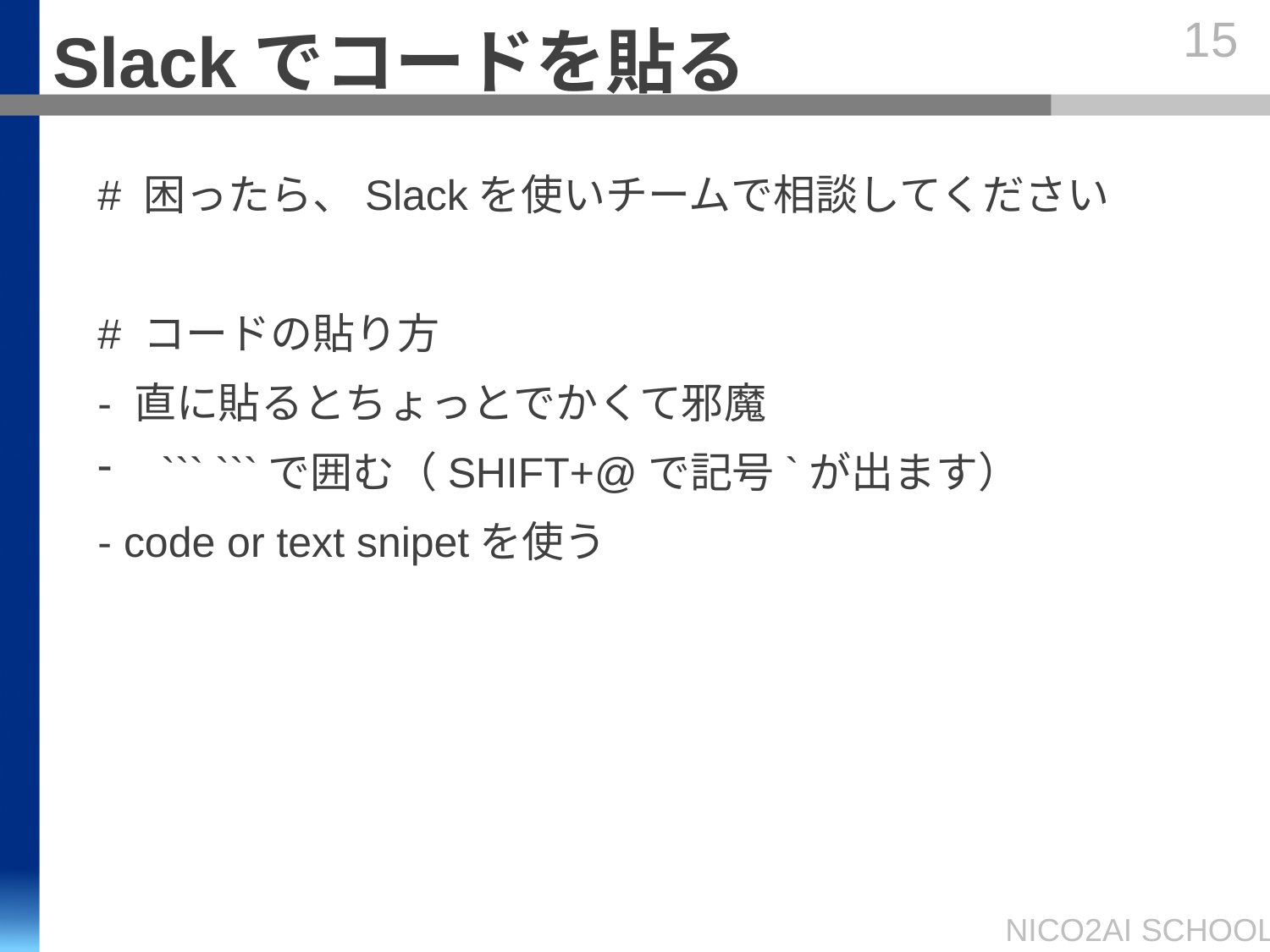

# Slackでコードを貼る
15
# 困ったら、Slackを使いチームで相談してください

# コードの貼り方
- 直に貼るとちょっとでかくて邪魔
``` ```で囲む（SHIFT+@で記号`が出ます）
- code or text snipetを使う